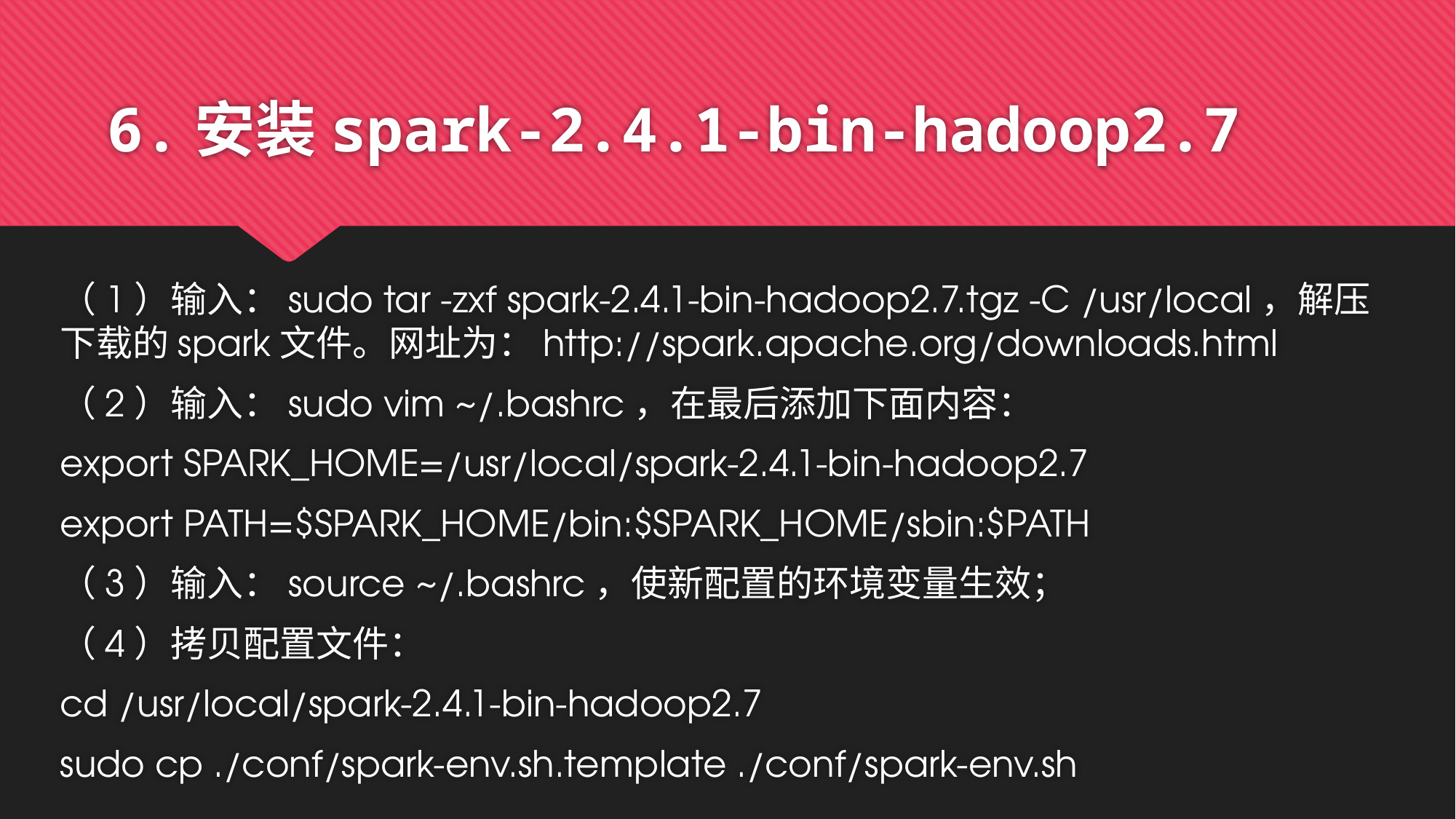

# 6.安装spark-2.4.1-bin-hadoop2.7
（1）输入：sudo tar -zxf spark-2.4.1-bin-hadoop2.7.tgz -C /usr/local，解压下载的spark文件。网址为：http://spark.apache.org/downloads.html
（2）输入：sudo vim ~/.bashrc，在最后添加下面内容：
export SPARK_HOME=/usr/local/spark-2.4.1-bin-hadoop2.7
export PATH=$SPARK_HOME/bin:$SPARK_HOME/sbin:$PATH
（3）输入：source ~/.bashrc，使新配置的环境变量生效；
（4）拷贝配置文件：
cd /usr/local/spark-2.4.1-bin-hadoop2.7
sudo cp ./conf/spark-env.sh.template ./conf/spark-env.sh